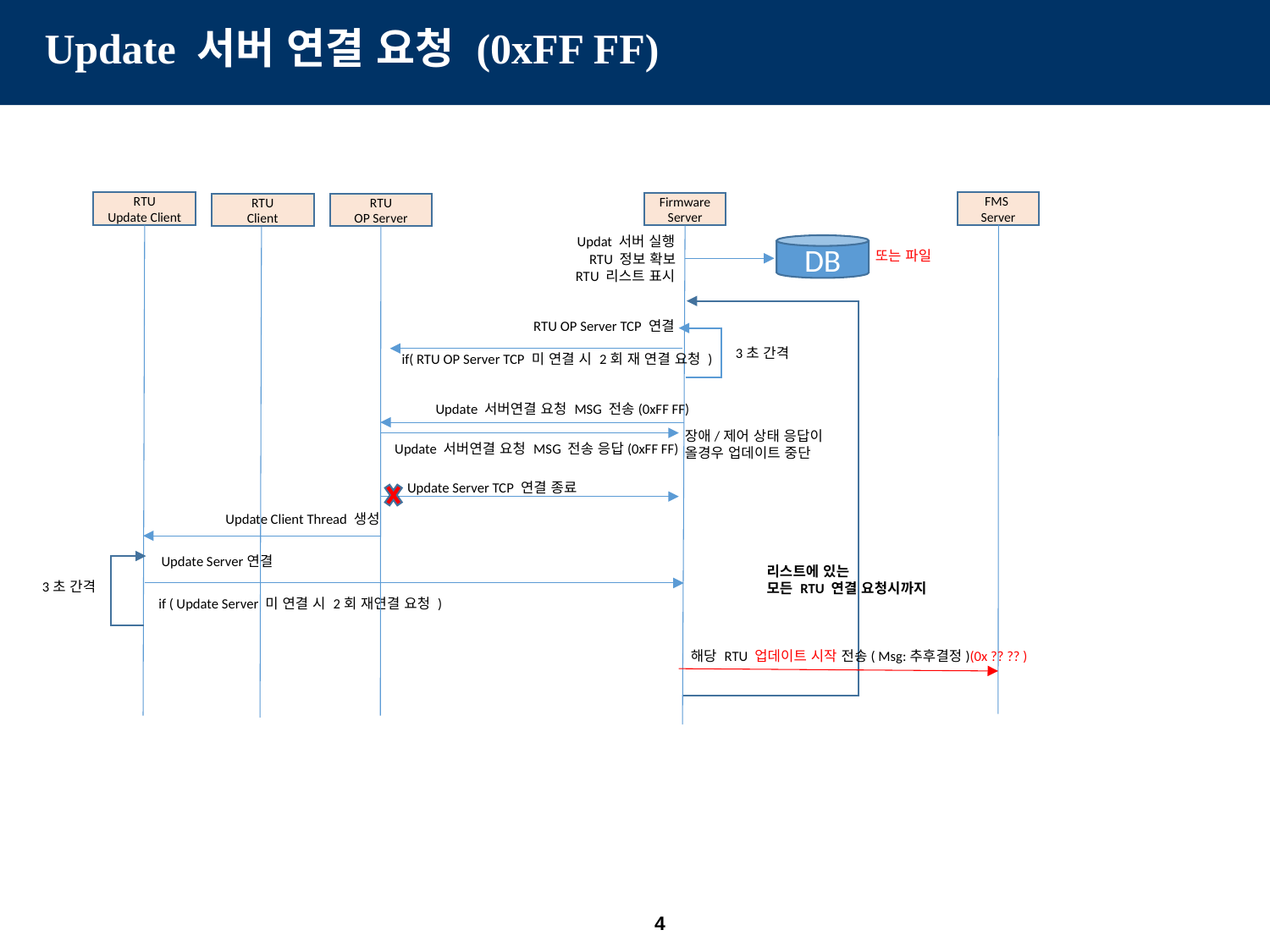

Update 서버 연결 요청 (0xFF FF)
FMS
Server
RTU
Update Client
Firmware Server
RTU
Client
RTU
OP Server
Updat 서버 실행
DB
또는 파일
RTU 정보 확보
RTU 리스트 표시

RTU OP Server TCP 연결

3초 간격
if( RTU OP Server TCP 미 연결 시 2회 재 연결 요청 )
Update 서버연결 요청 MSG 전송(0xFF FF)
장애/제어 상태 응답이
올경우 업데이트 중단
Update 서버연결 요청 MSG 전송 응답(0xFF FF)
Update Server TCP 연결 종료

Update Client Thread 생성
Update Server연결

리스트에 있는
모든 RTU 연결 요청시까지
3초 간격
if ( Update Server 미 연결 시 2회 재연결 요청 )
해당 RTU 업데이트 시작 전송( Msg:추후결정)(0x ?? ?? )